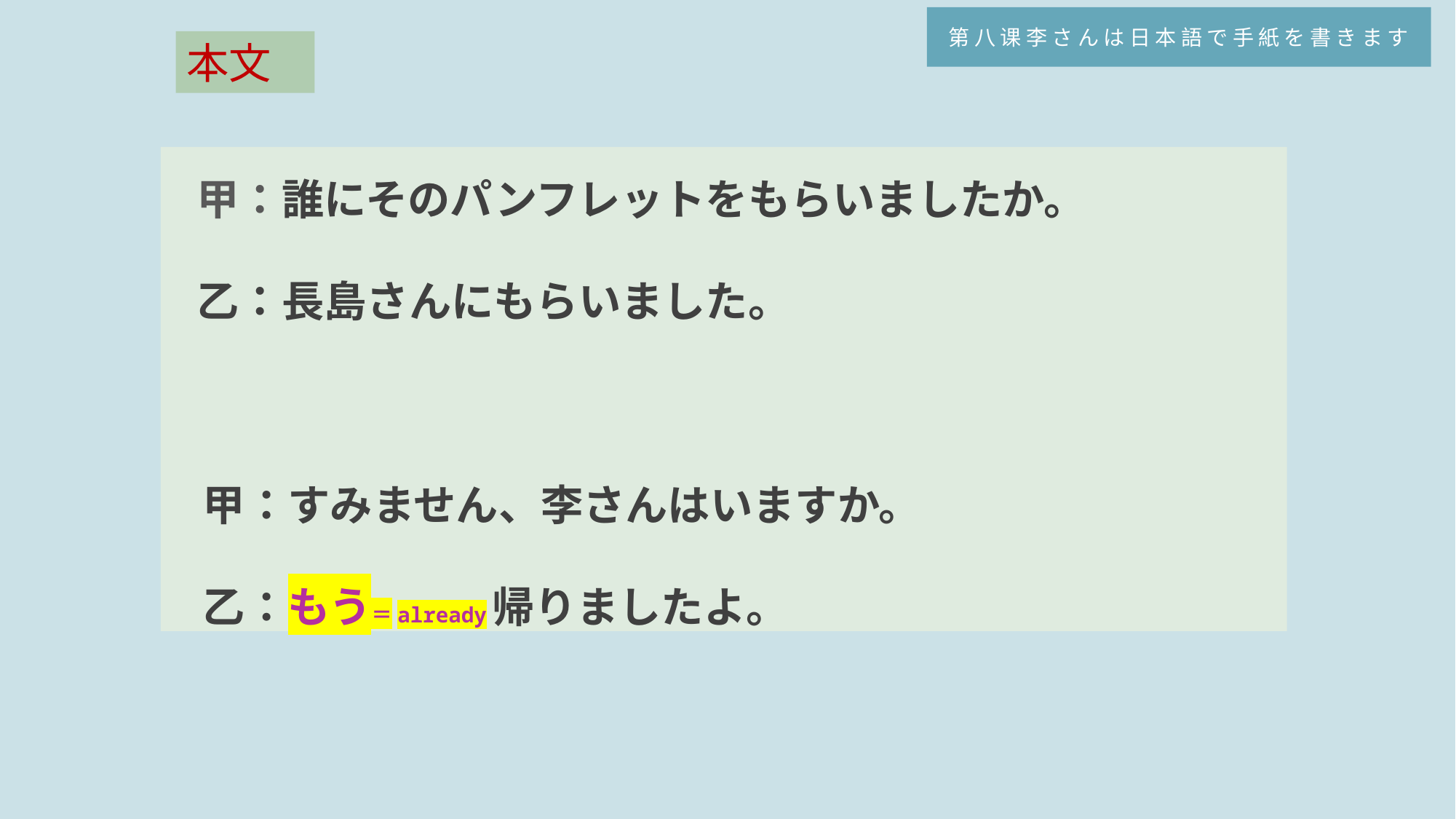

第八课李さんは日本語で手紙を書きます
本文
　甲：誰にそのパンフレットをもらいましたか。
　乙：長島さんにもらいました。

　甲：すみません、李さんはいますか。
　乙：もう＝already帰りましたよ。